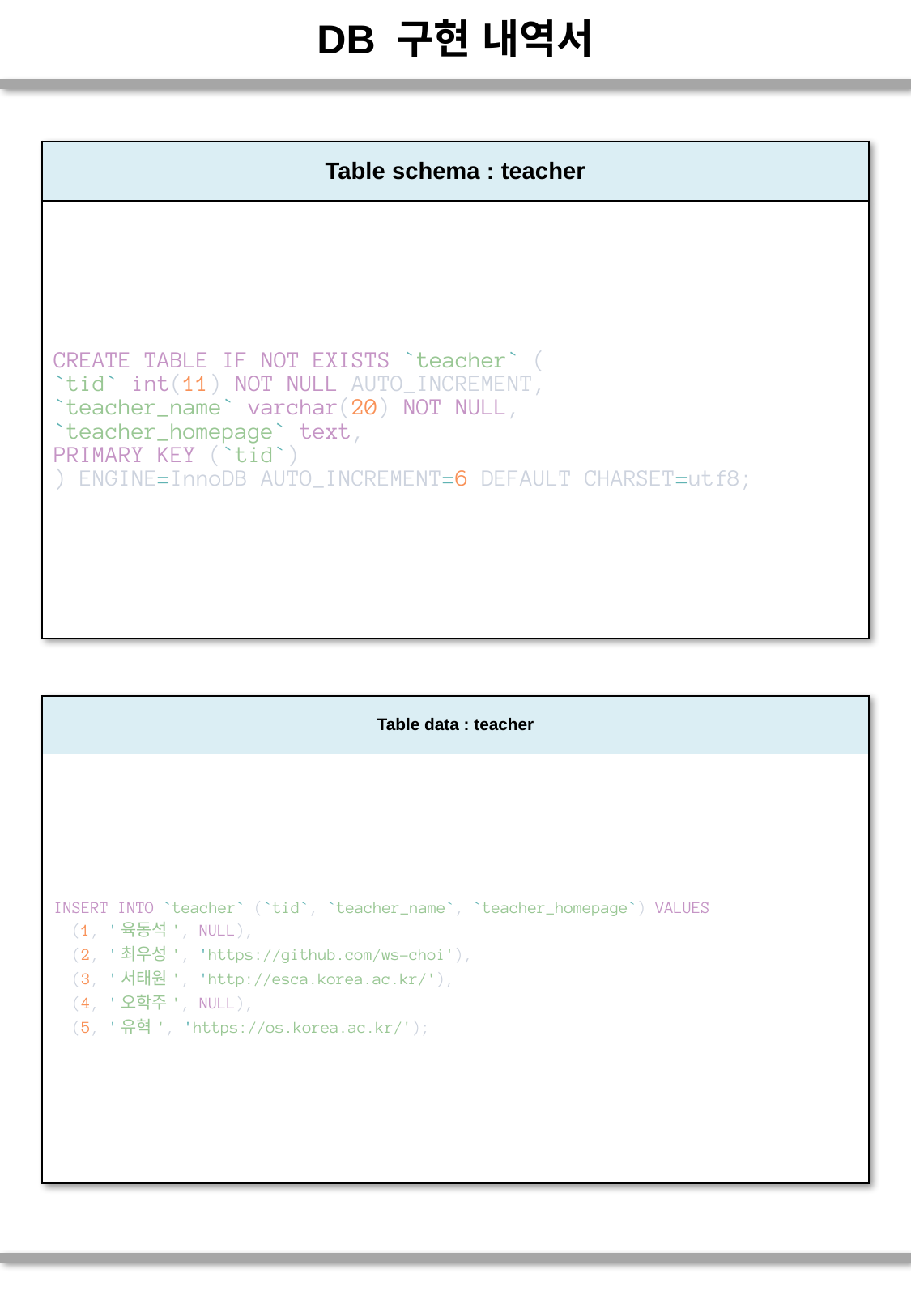

# DB 구현 내역서
| Table schema : teacher |
| --- |
| CREATE TABLE IF NOT EXISTS `teacher` ( `tid` int(11) NOT NULL AUTO\_INCREMENT, `teacher\_name` varchar(20) NOT NULL, `teacher\_homepage` text, PRIMARY KEY (`tid`) ) ENGINE=InnoDB AUTO\_INCREMENT=6 DEFAULT CHARSET=utf8; |
| Table data : teacher |
| --- |
| INSERT INTO `teacher` (`tid`, `teacher\_name`, `teacher\_homepage`) VALUES   (1, '육동석', NULL),   (2, '최우성', 'https://github.com/ws-choi'),   (3, '서태원', 'http://esca.korea.ac.kr/'),   (4, '오학주', NULL),   (5, '유혁', 'https://os.korea.ac.kr/'); |